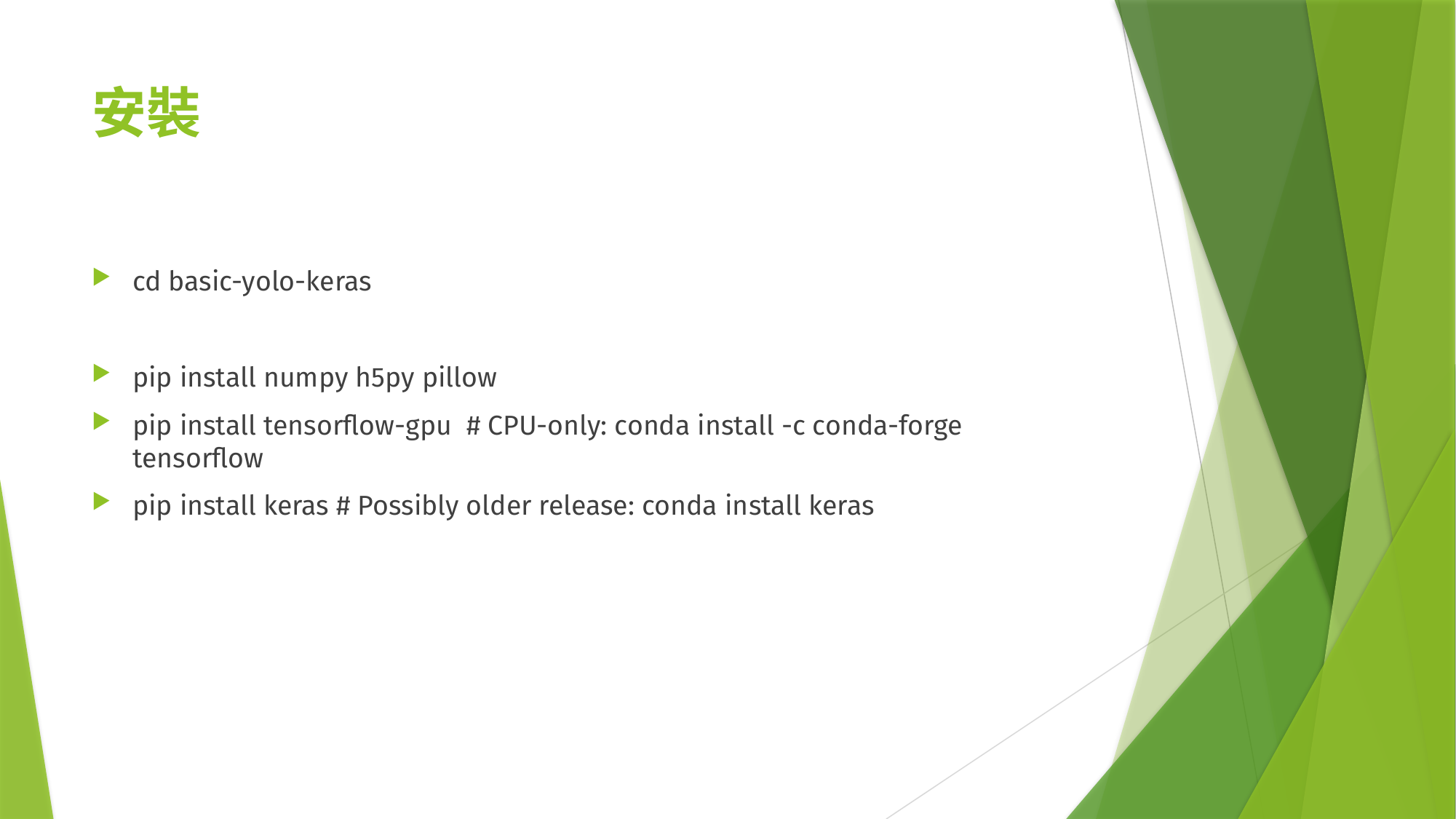

# 安裝
cd basic-yolo-keras

pip install numpy h5py pillow
pip install tensorflow-gpu  # CPU-only: conda install -c conda-forge tensorflow
pip install keras # Possibly older release: conda install keras